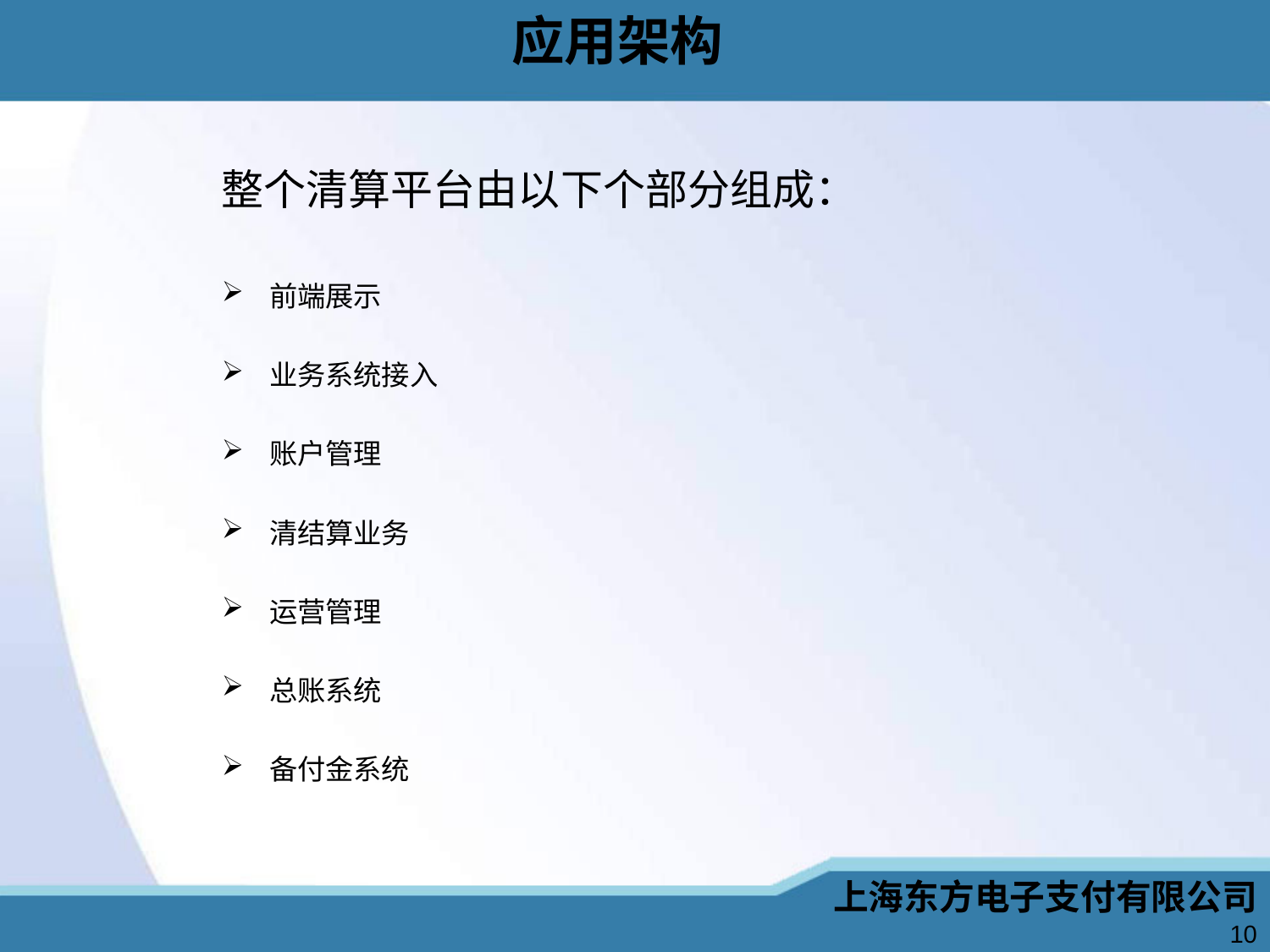

# 应用架构
整个清算平台由以下个部分组成：

前端展示

业务系统接入

账户管理

清结算业务

运营管理

总账系统

备付金系统

上海东方电子支付有限公司

10